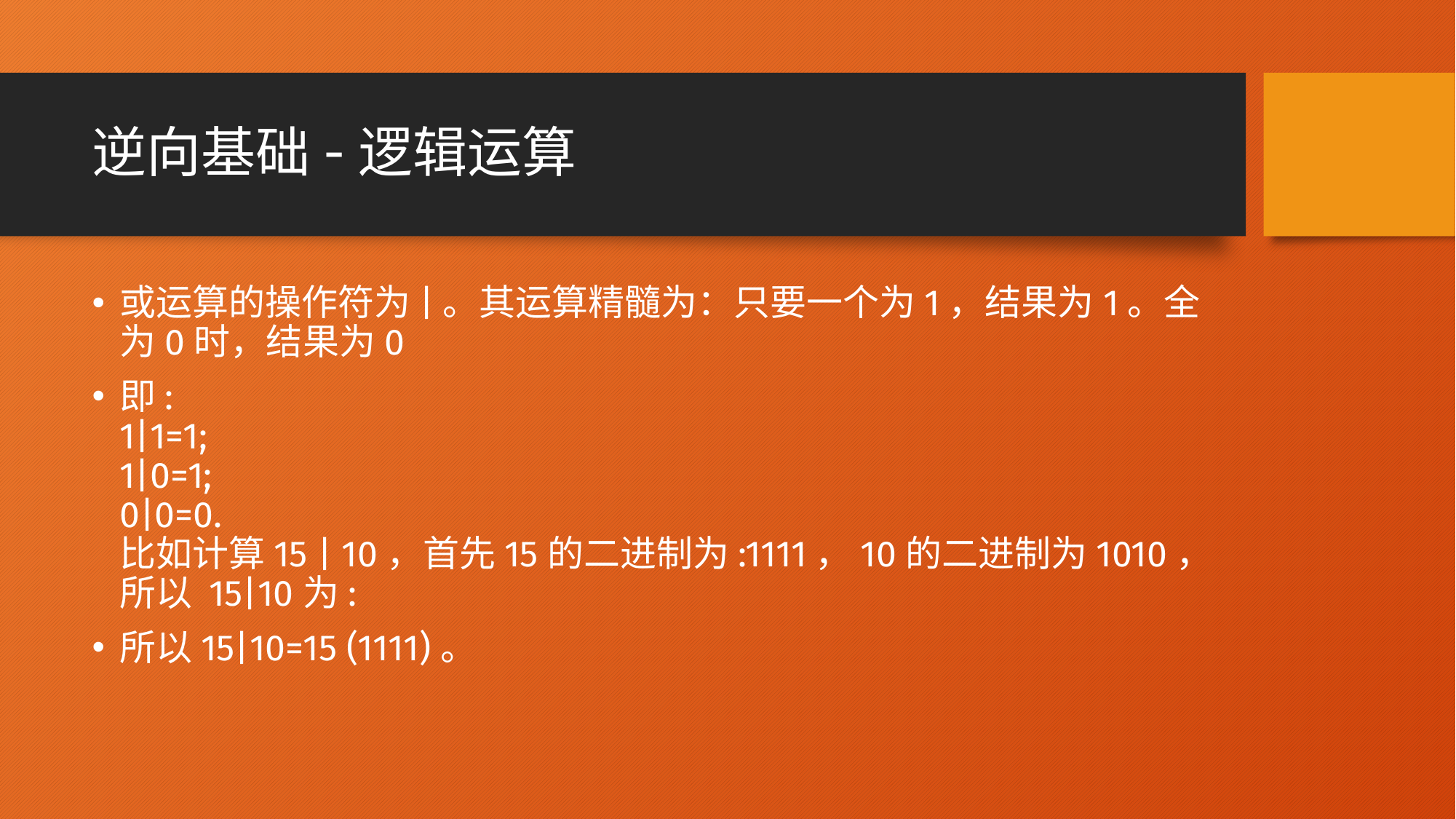

# 逆向基础-逻辑运算
或运算的操作符为|。其运算精髓为：只要一个为1，结果为1。全为0时，结果为0
即:
1|1=1;
1|0=1;
0|0=0.
比如计算15 | 10，首先15的二进制为:1111，10的二进制为1010，所以 15|10为:
所以15|10=15 (1111)。